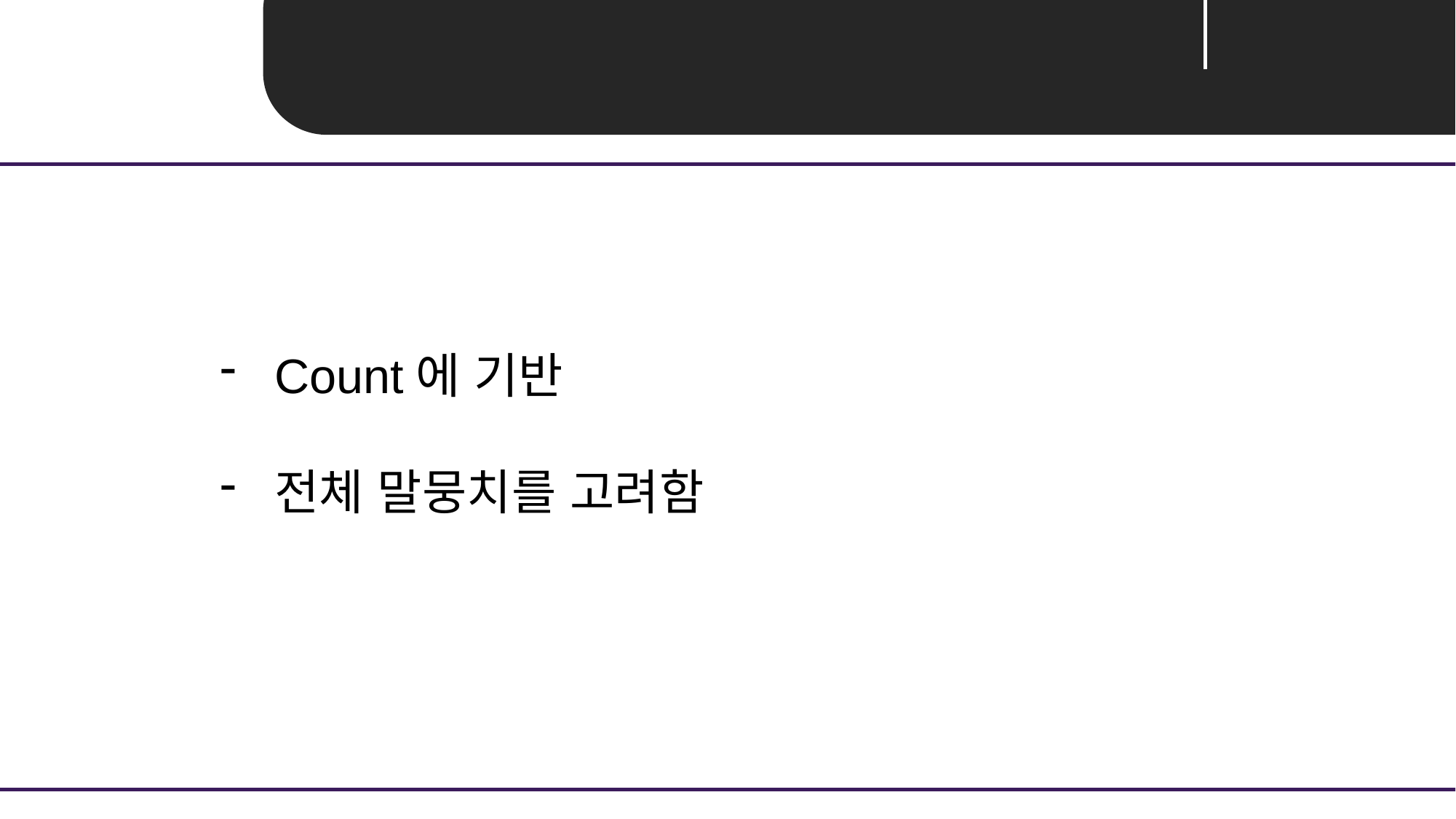

Unit  05 ㅣ  Glove
Count에 기반

전체 말뭉치를 고려함